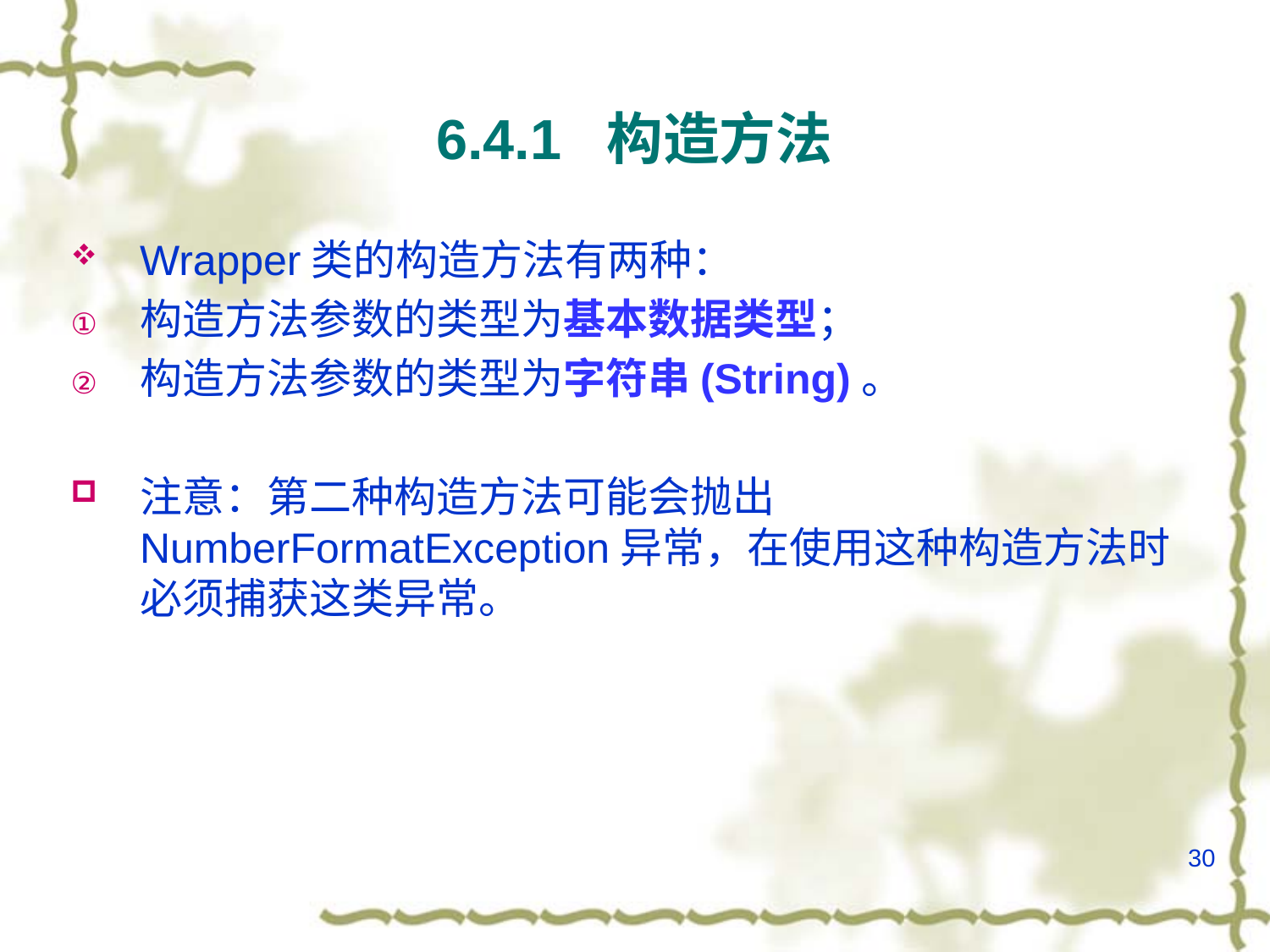

# 6.4.1  构造方法
Wrapper类的构造方法有两种：
构造方法参数的类型为基本数据类型；
构造方法参数的类型为字符串(String)。

注意：第二种构造方法可能会抛出NumberFormatException异常，在使用这种构造方法时必须捕获这类异常。

30